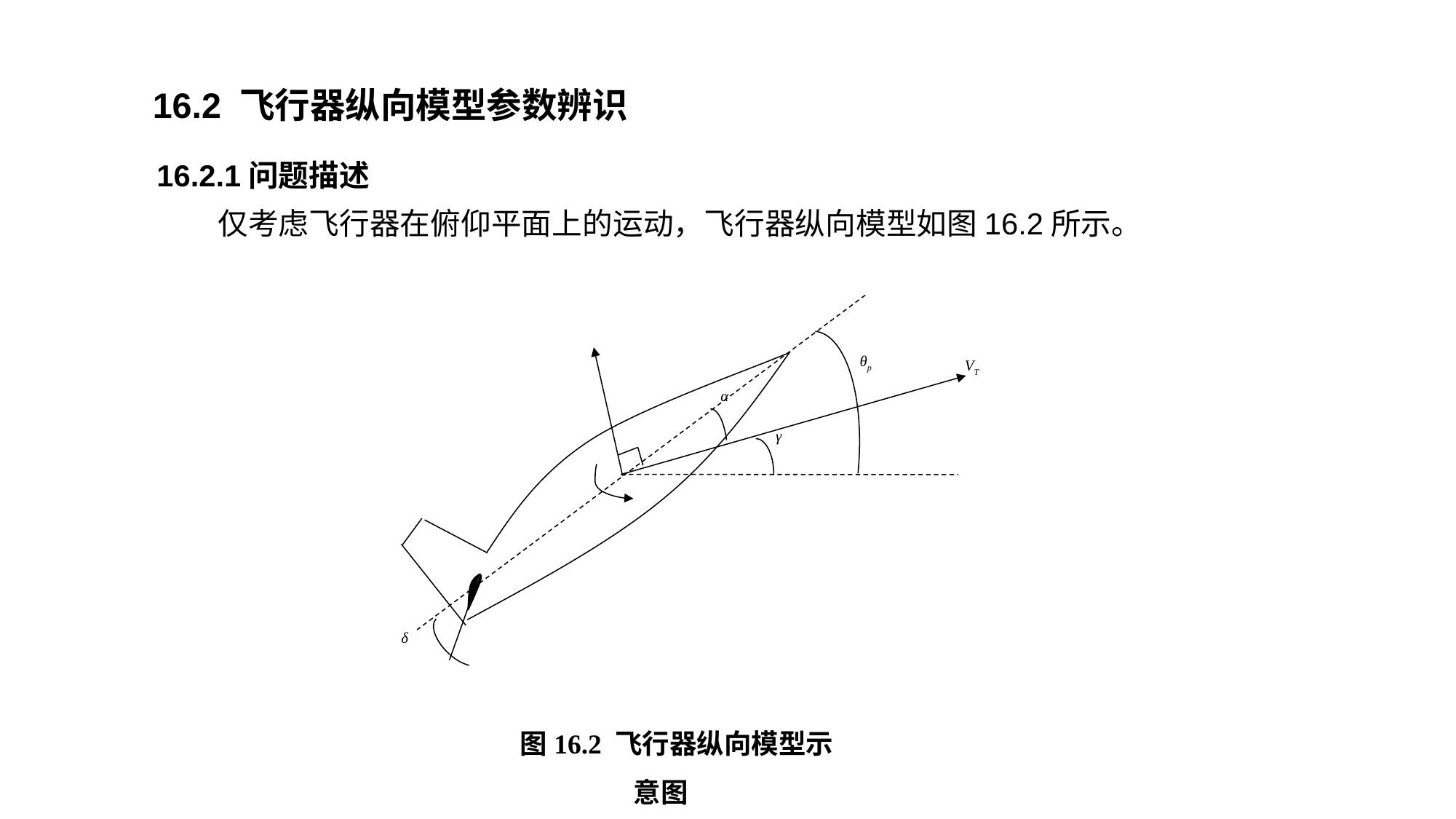

# 16.2 飞行器纵向模型参数辨识
16.2.1问题描述
        仅考虑飞行器在俯仰平面上的运动，飞行器纵向模型如图16.2所示。

θp

VT

α

γ

δ

图16.2 飞行器纵向模型示意图